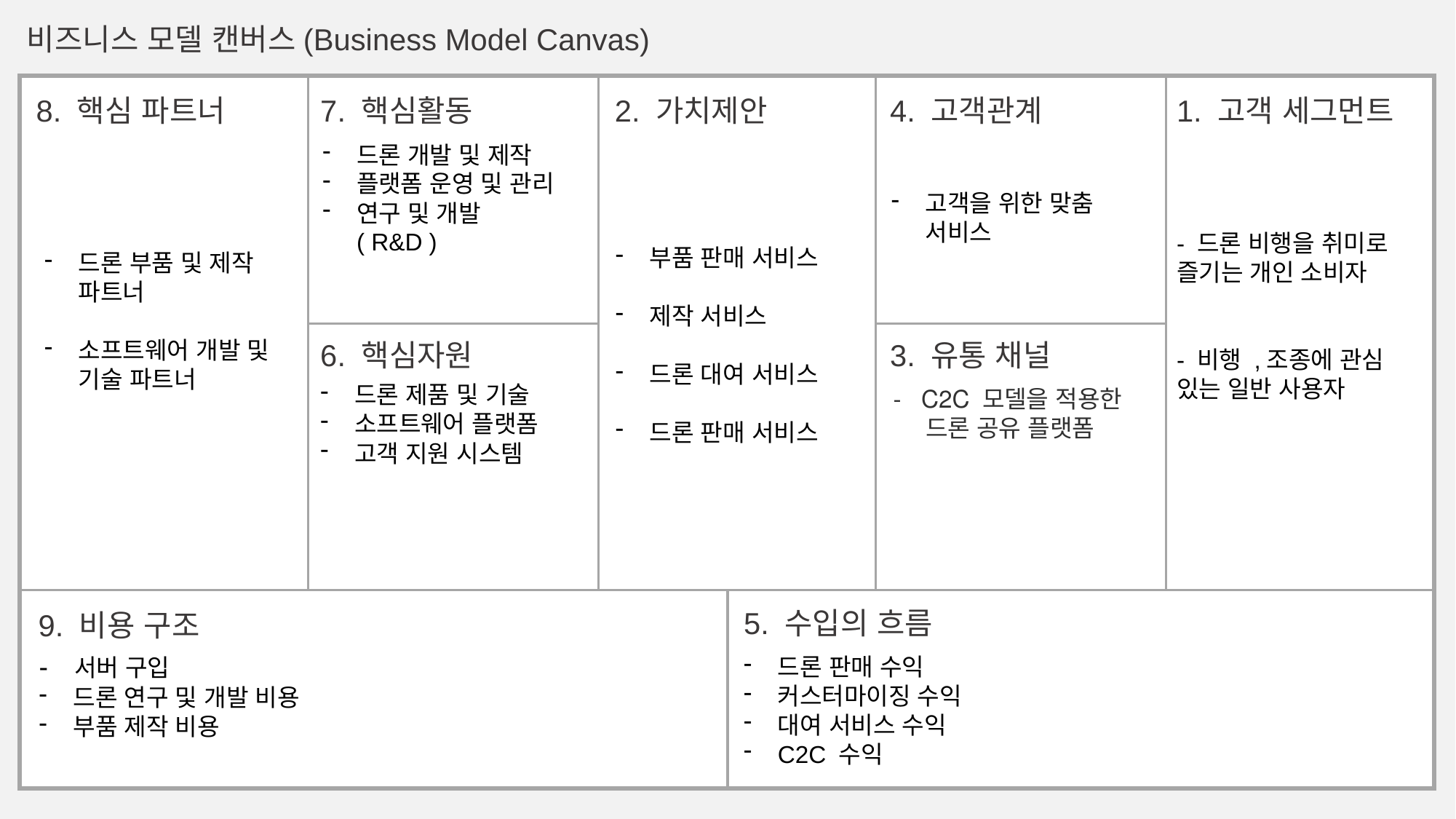

비즈니스 모델 캔버스(Business Model Canvas)

8. 핵심 파트너
7. 핵심활동
2. 가치제안
4. 고객관계
1. 고객 세그먼트
드론 개발 및 제작
플랫폼 운영 및 관리
연구 및 개발       ( R&D )
고객을 위한 맞춤 서비스
- 드론 비행을 취미로 즐기는 개인 소비자

- 비행 ,조종에 관심 있는 일반 사용자

부품 판매 서비스

제작 서비스

드론 대여 서비스

드론 판매 서비스
드론 부품 및 제작 파트너

소프트웨어 개발 및 기술 파트너
6. 핵심자원
3. 유통 채널
드론 제품 및 기술
소프트웨어 플랫폼
고객 지원 시스템
 -   C2C 모델을 적용한
     드론 공유 플랫폼

5. 수입의 흐름
9. 비용 구조
-   서버 구입
드론 연구 및 개발 비용
부품 제작 비용
드론 판매 수익
커스터마이징 수익
대여 서비스 수익
C2C 수익